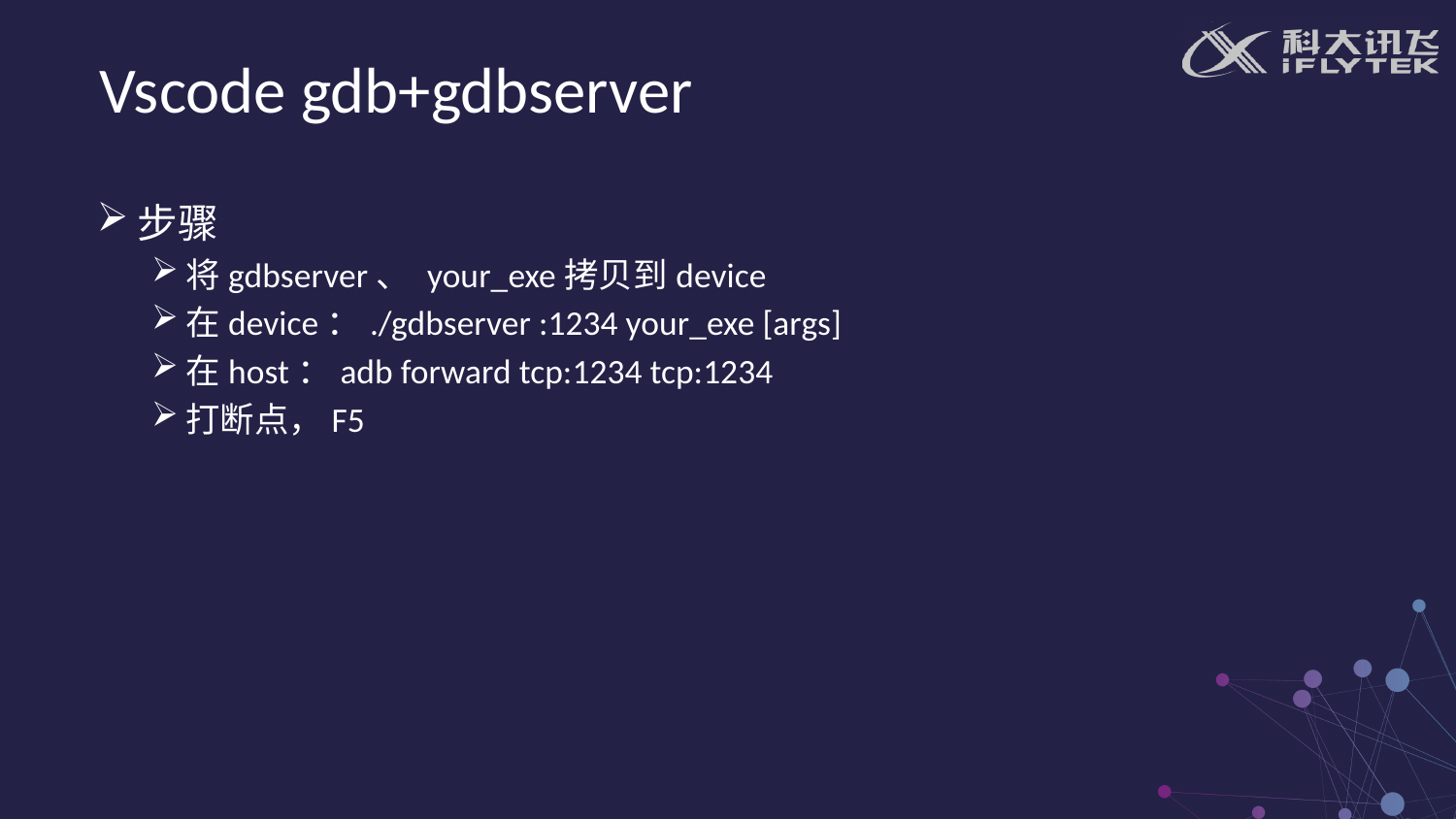

Vscode gdb+gdbserver
步骤
将gdbserver、 your_exe拷贝到device
在device：./gdbserver :1234 your_exe [args]
在host：adb forward tcp:1234 tcp:1234
打断点，F5